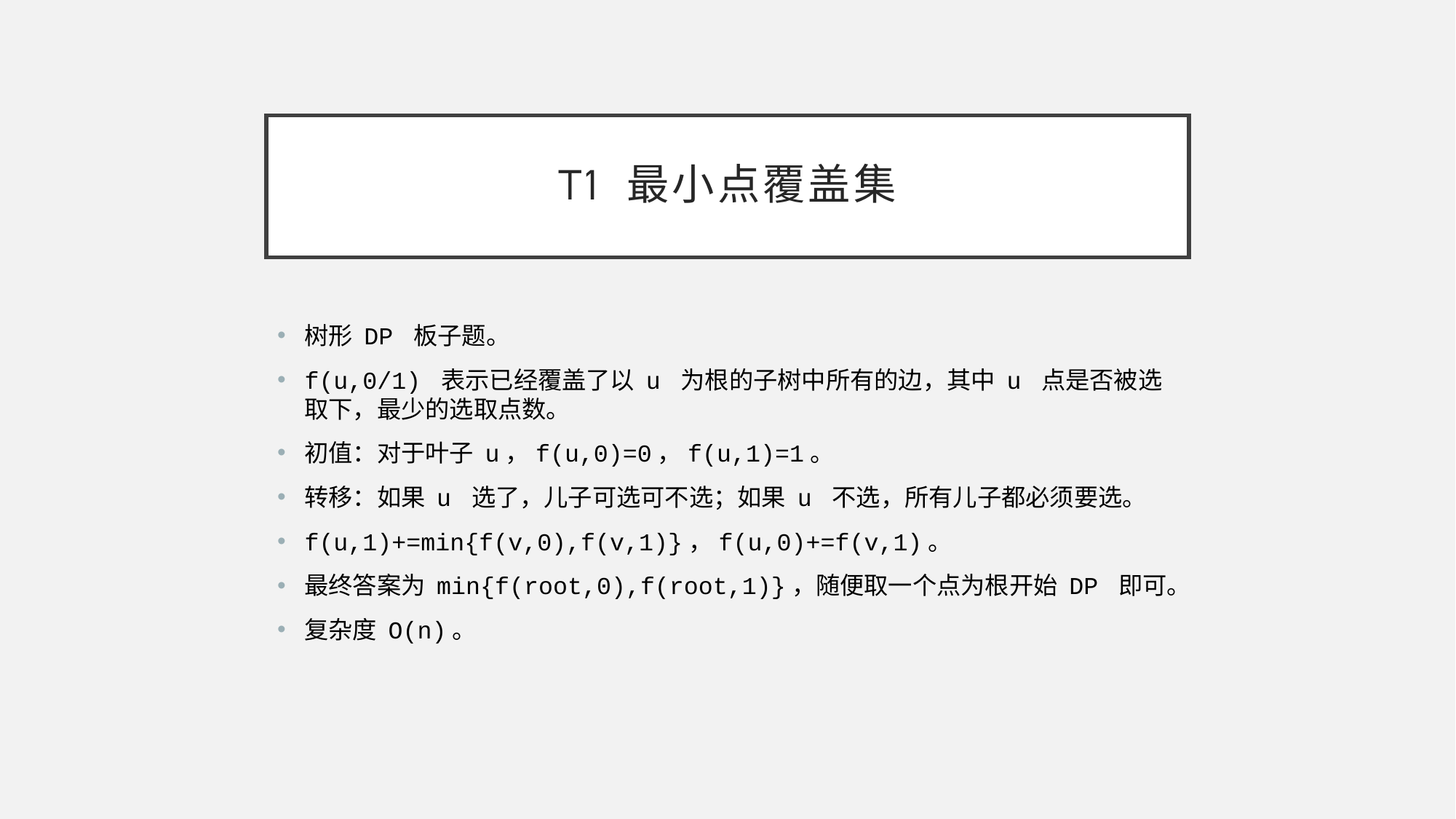

# T1 最小点覆盖集
树形 DP 板子题。
f(u,0/1) 表示已经覆盖了以 u 为根的子树中所有的边，其中 u 点是否被选取下，最少的选取点数。
初值：对于叶子 u，f(u,0)=0，f(u,1)=1。
转移：如果 u 选了，儿子可选可不选；如果 u 不选，所有儿子都必须要选。
f(u,1)+=min{f(v,0),f(v,1)}，f(u,0)+=f(v,1)。
最终答案为 min{f(root,0),f(root,1)}，随便取一个点为根开始 DP 即可。
复杂度 O(n)。